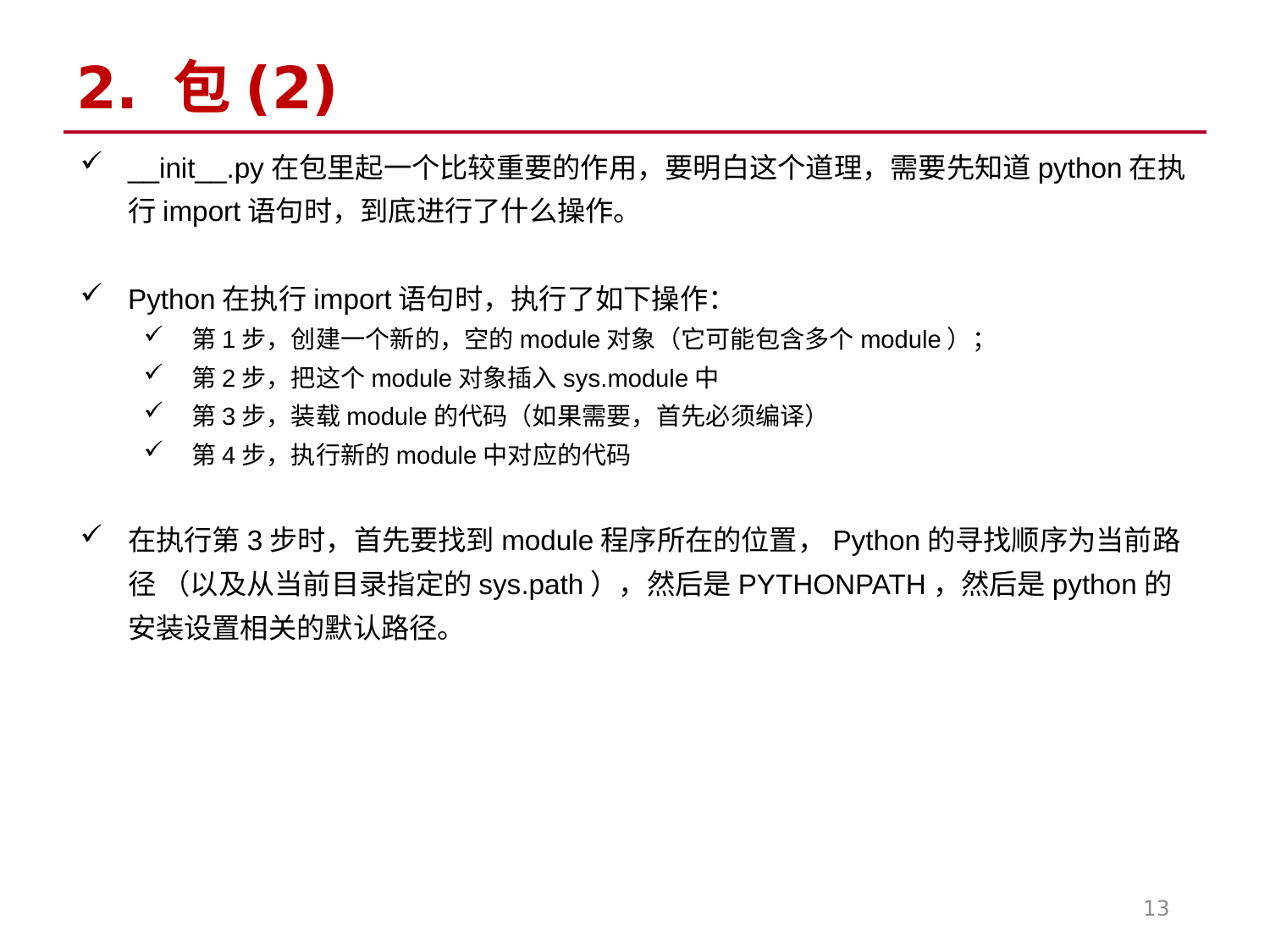

# 2. 包(2)
__init__.py在包里起一个比较重要的作用，要明白这个道理，需要先知道python在执行import语句时，到底进行了什么操作。

Python在执行import语句时，执行了如下操作：
第1步，创建一个新的，空的module对象（它可能包含多个module）；
第2步，把这个module对象插入sys.module中
第3步，装载module的代码（如果需要，首先必须编译）
第4步，执行新的module中对应的代码

在执行第3步时，首先要找到module程序所在的位置，Python的寻找顺序为当前路径 （以及从当前目录指定的sys.path），然后是PYTHONPATH，然后是python的安装设置相关的默认路径。
13